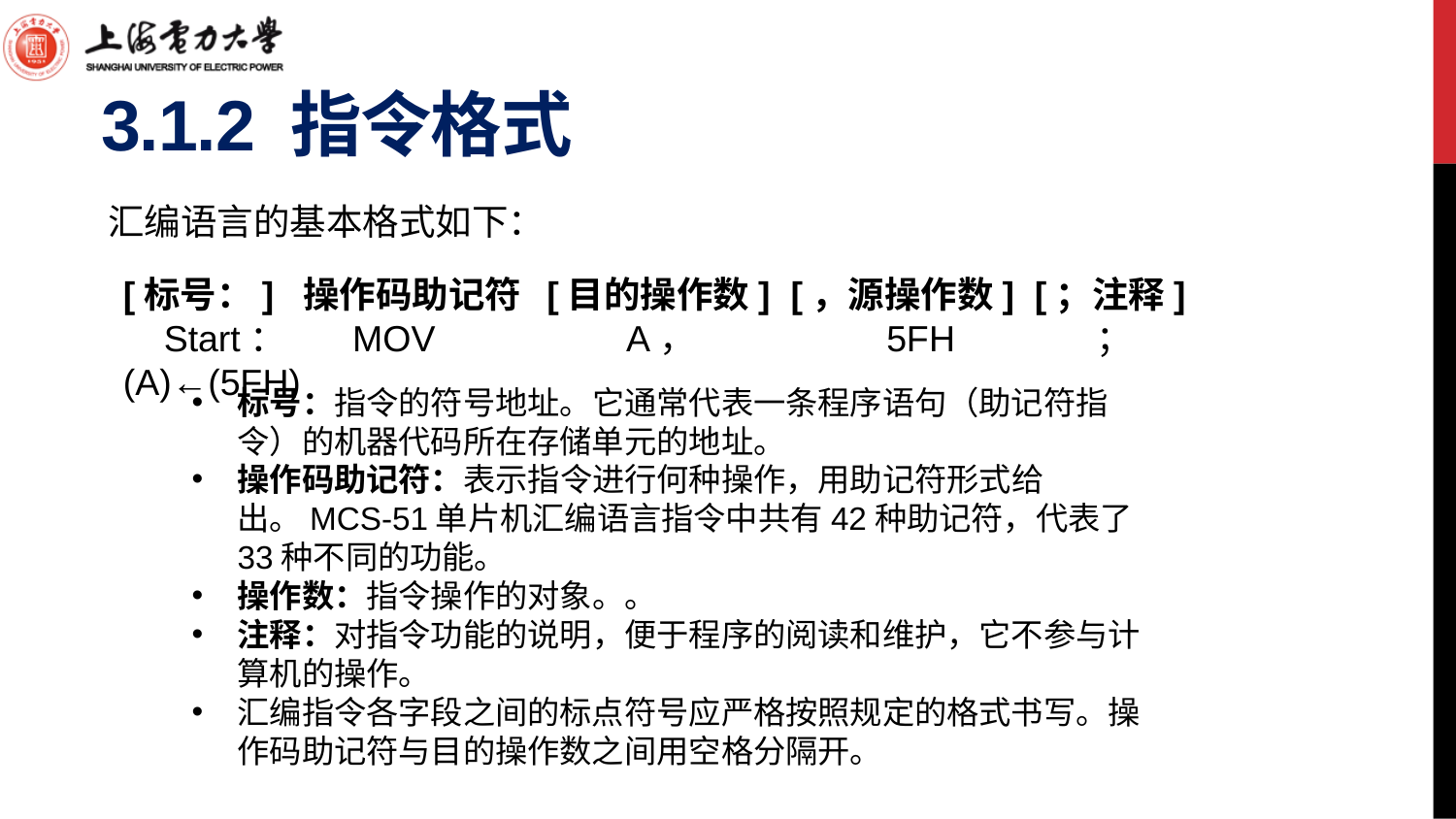

# 3.1.2 指令格式
汇编语言的基本格式如下：
[标号：]  操作码助记符  [目的操作数]  [，源操作数]  [；注释]
    Start：       MOV                   A，                      5FH             ；(A)←(5FH)

标号：指令的符号地址。它通常代表一条程序语句（助记符指令）的机器代码所在存储单元的地址。
操作码助记符：表示指令进行何种操作，用助记符形式给出。MCS-51单片机汇编语言指令中共有42种助记符，代表了33种不同的功能。
操作数：指令操作的对象。。
注释：对指令功能的说明，便于程序的阅读和维护，它不参与计算机的操作。
汇编指令各字段之间的标点符号应严格按照规定的格式书写。操作码助记符与目的操作数之间用空格分隔开。